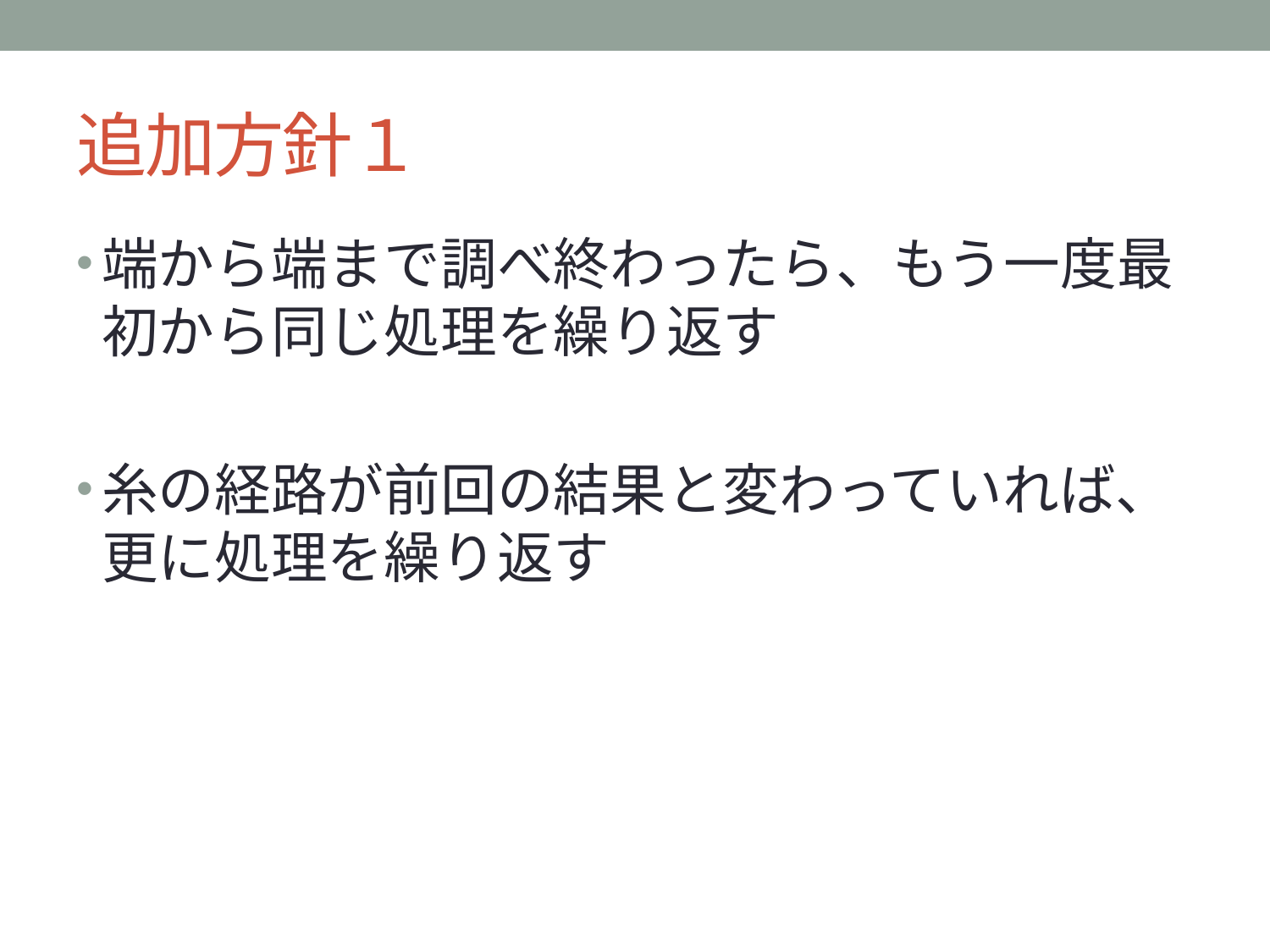

# 追加方針１
端から端まで調べ終わったら、もう一度最初から同じ処理を繰り返す

糸の経路が前回の結果と変わっていれば、更に処理を繰り返す